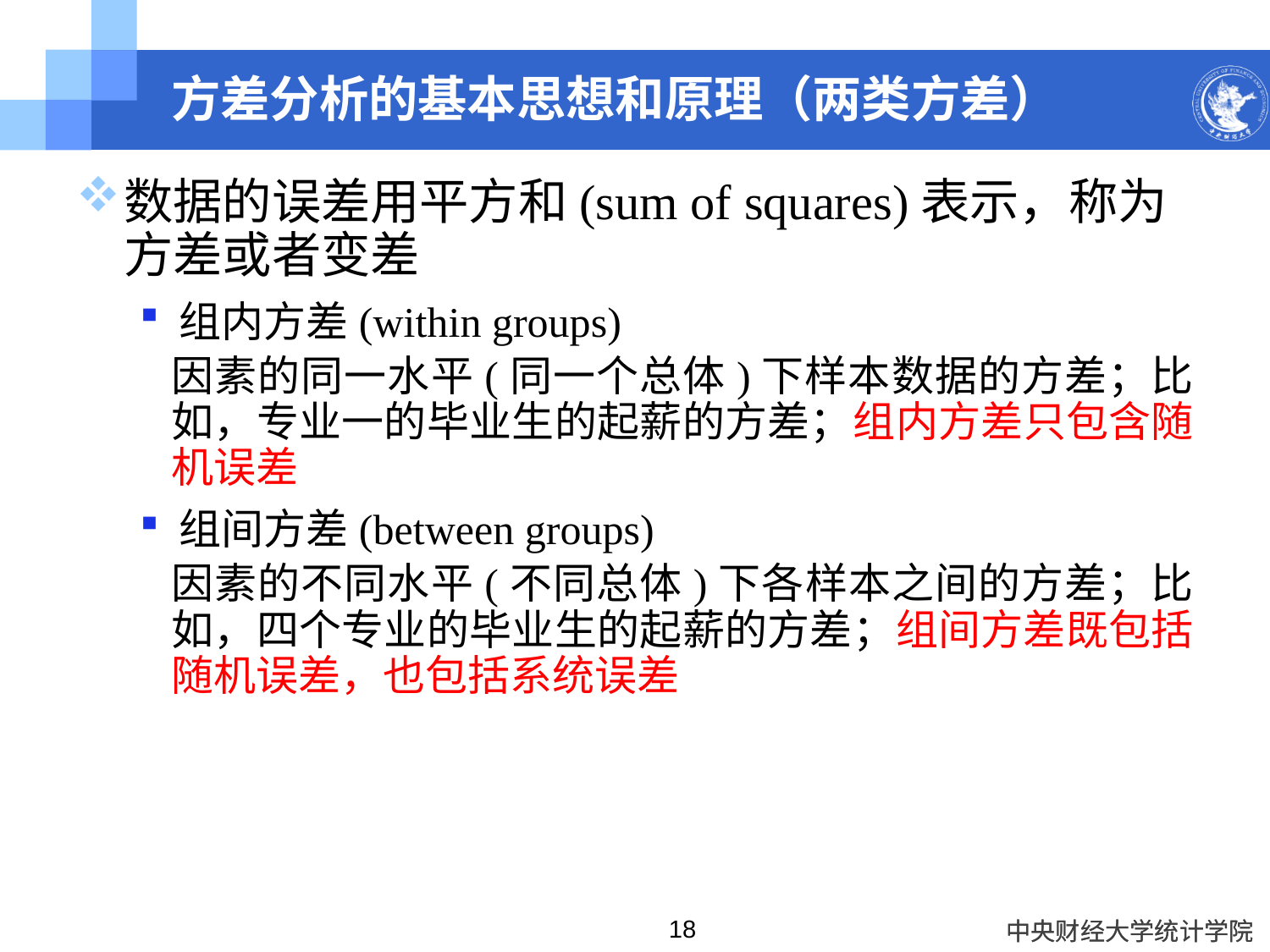

# 方差分析的基本思想和原理（两类方差）
数据的误差用平方和(sum of squares)表示，称为方差或者变差
组内方差(within groups)
因素的同一水平(同一个总体)下样本数据的方差；比如，专业一的毕业生的起薪的方差；组内方差只包含随机误差
组间方差(between groups)
因素的不同水平(不同总体)下各样本之间的方差；比如，四个专业的毕业生的起薪的方差；组间方差既包括随机误差，也包括系统误差

18